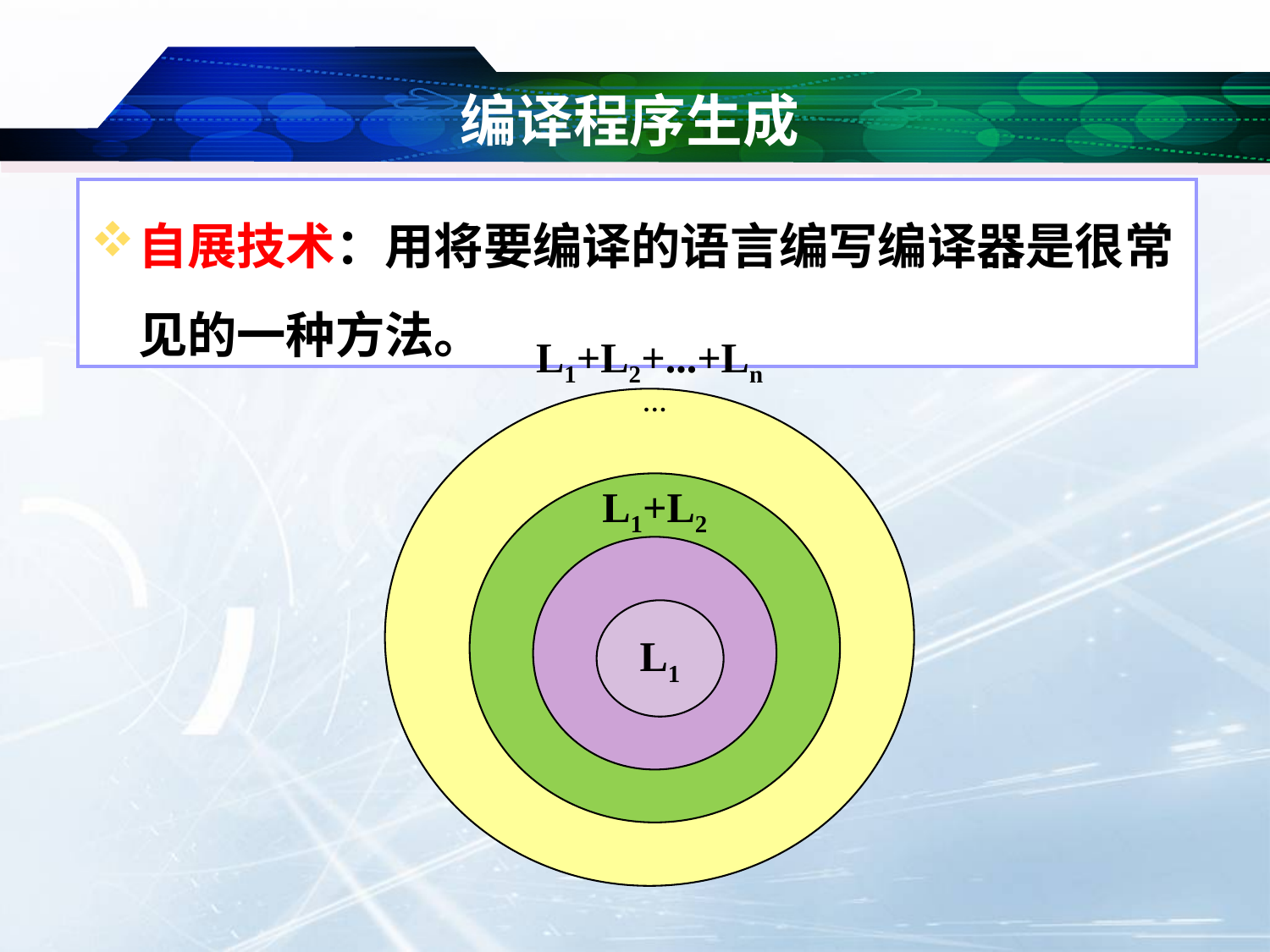

# 编译程序生成
自展技术：用将要编译的语言编写编译器是很常见的一种方法。
L1+L2+...+Ln

…

L1+L2

L1